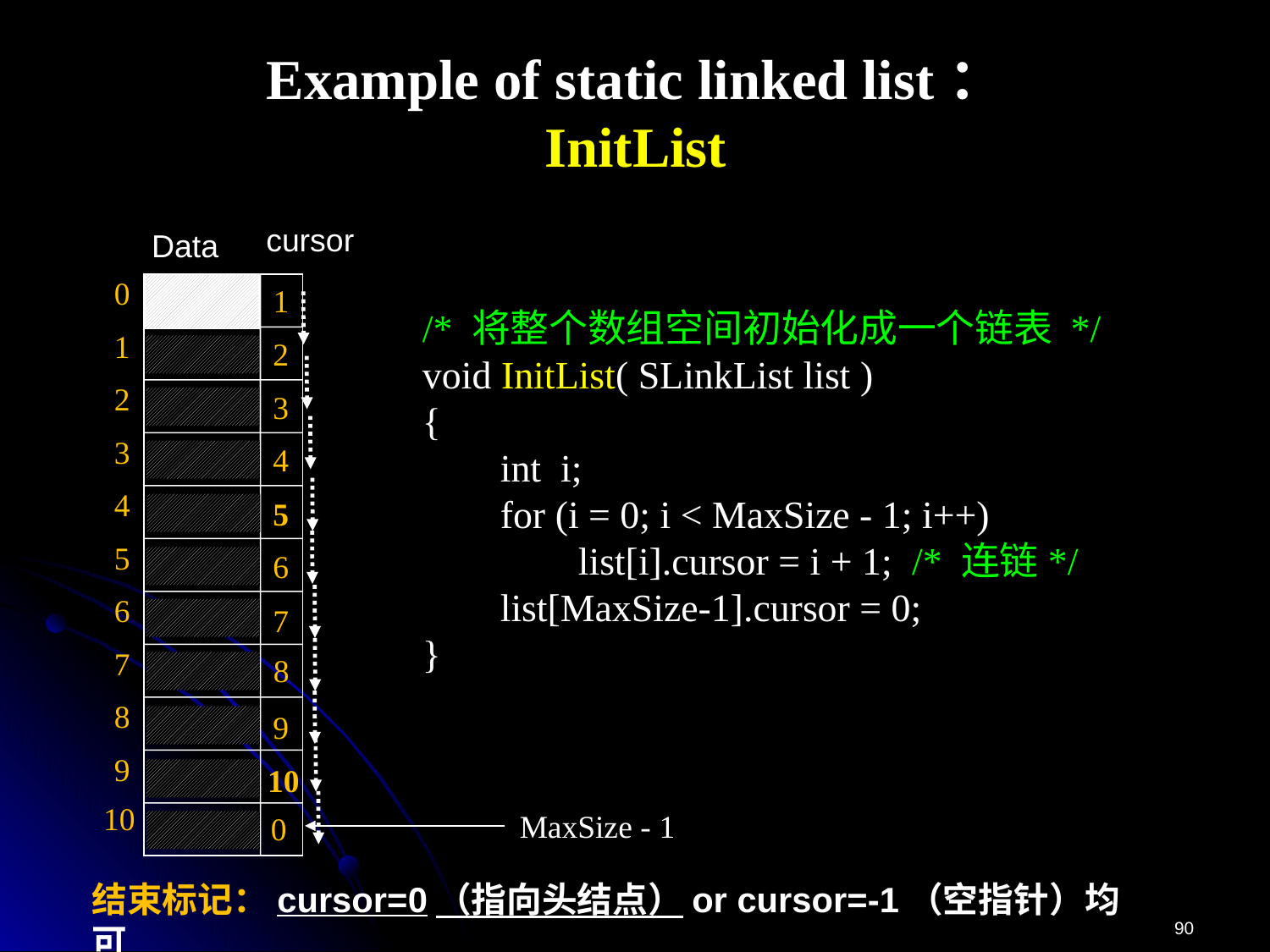

Example of static linked list：
InitList

cursor
Data
0
1
2
3
4
5
6
7
8
9
10

1
2

3

4

5

6

7

8

9

10

0

/* 将整个数组空间初始化成一个链表 */
void InitList( SLinkList list )
{
        int  i;
        for (i = 0; i < MaxSize - 1; i++)
                list[i].cursor = i + 1;  /* 连链*/
        list[MaxSize-1].cursor = 0;
}
MaxSize - 1
结束标记：cursor=0（指向头结点）or cursor=-1（空指针）均可

90